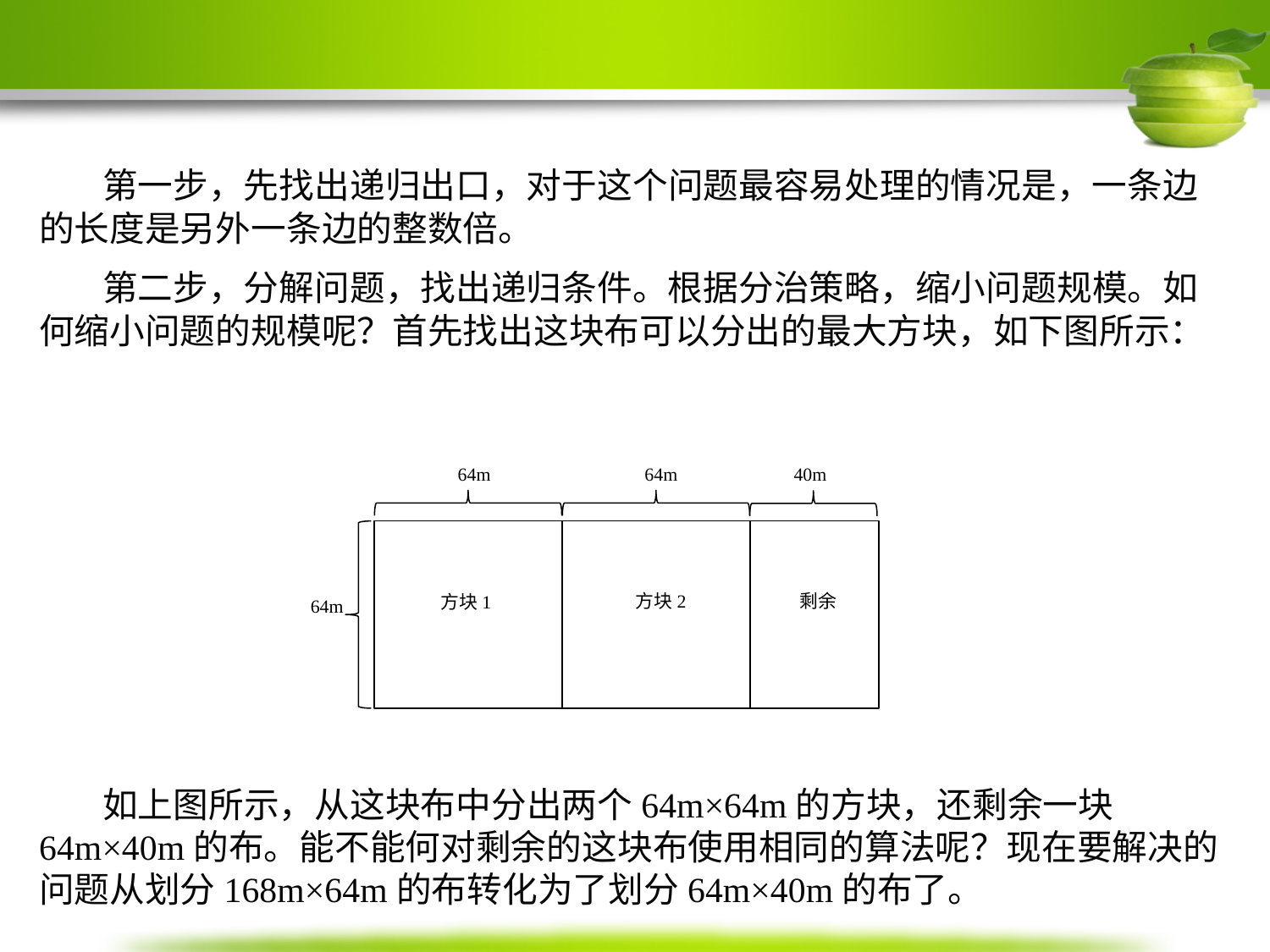

第一步，先找出递归出口，对于这个问题最容易处理的情况是，一条边的长度是另外一条边的整数倍。
第二步，分解问题，找出递归条件。根据分治策略，缩小问题规模。如何缩小问题的规模呢？首先找出这块布可以分出的最大方块，如下图所示：
64m
64m
40m

64m

方块2
剩余
方块1
如上图所示，从这块布中分出两个64m×64m的方块，还剩余一块64m×40m的布。能不能何对剩余的这块布使用相同的算法呢？现在要解决的问题从划分168m×64m的布转化为了划分64m×40m的布了。